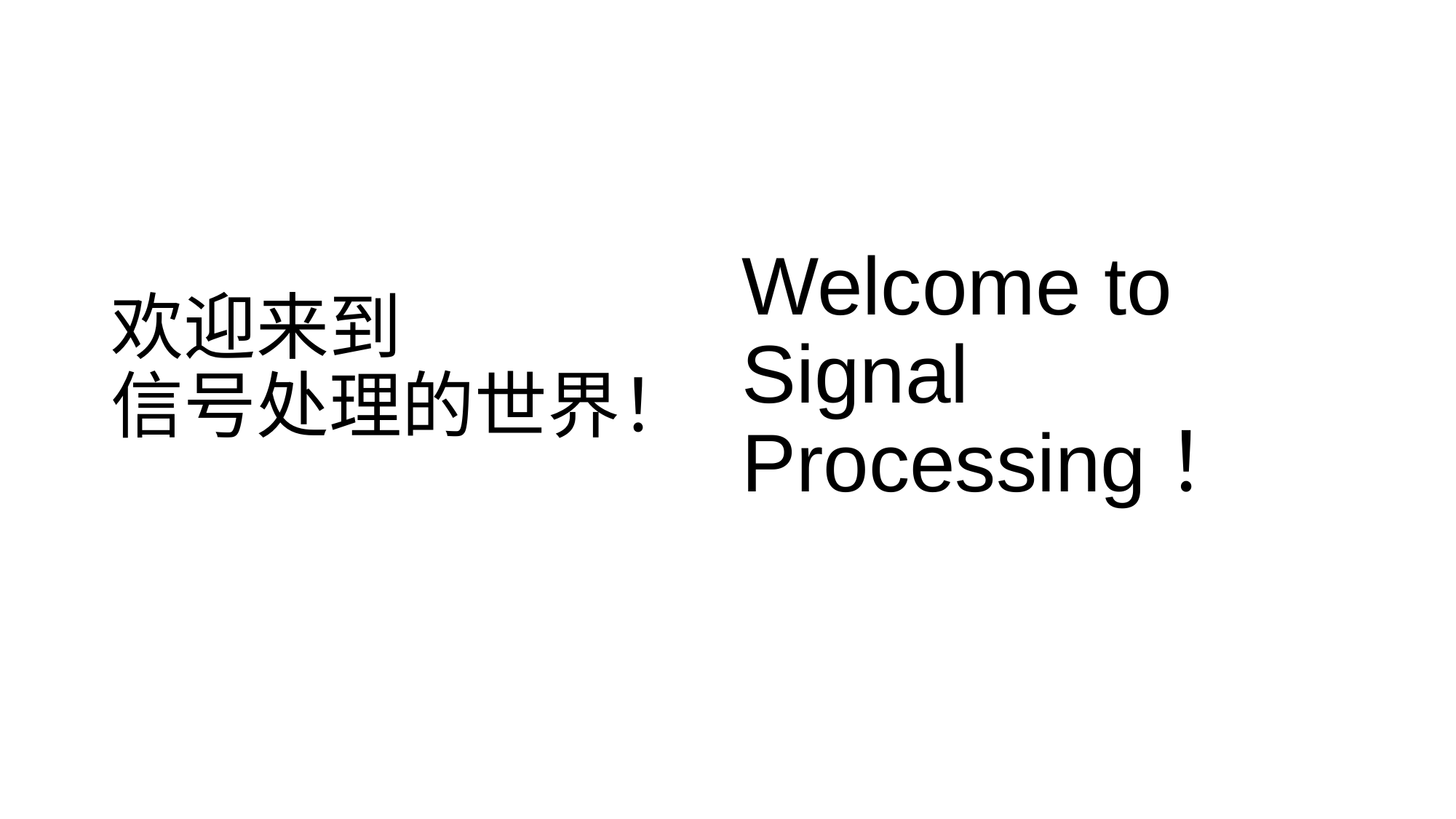

# 欢迎来到 信号处理的世界！
Welcome to Signal Processing！